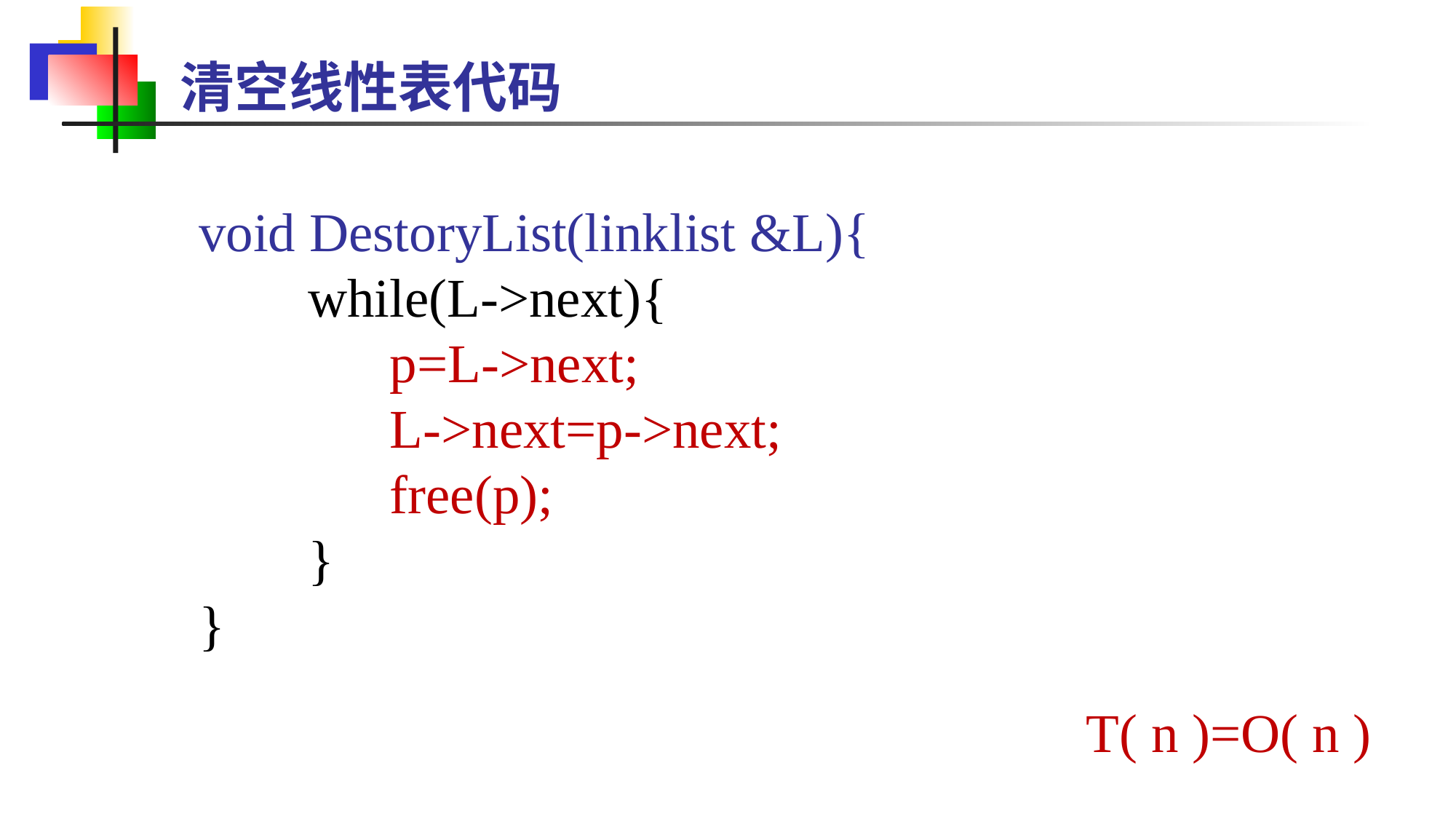

清空线性表代码
void DestoryList(linklist &L){
	while(L->next){
	      p=L->next;
	      L->next=p->next;
	      free(p);
	}
}
 T( n )=O( n )